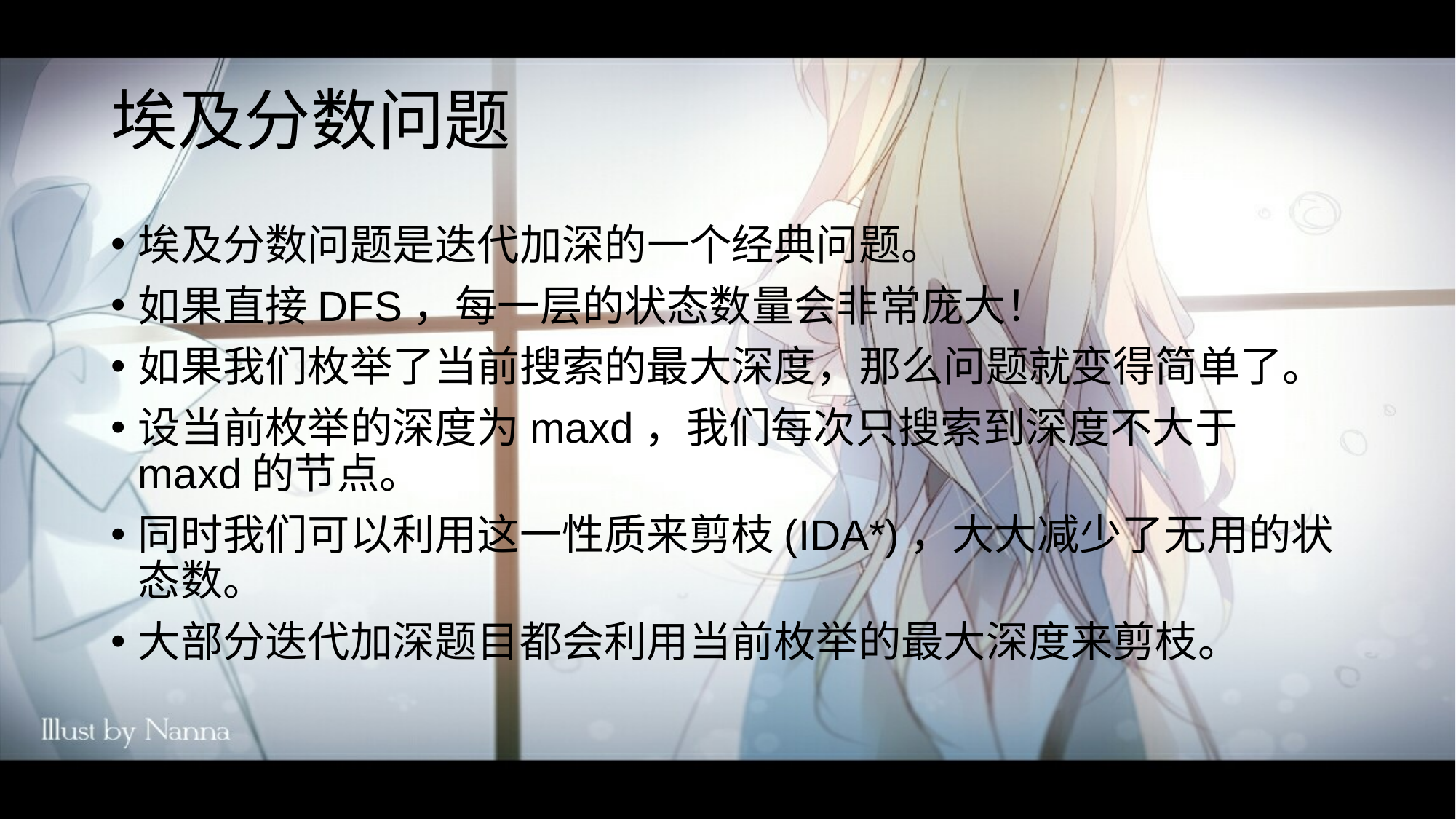

# 埃及分数问题
埃及分数问题是迭代加深的一个经典问题。
如果直接DFS，每一层的状态数量会非常庞大！
如果我们枚举了当前搜索的最大深度，那么问题就变得简单了。
设当前枚举的深度为maxd，我们每次只搜索到深度不大于maxd的节点。
同时我们可以利用这一性质来剪枝(IDA*)，大大减少了无用的状态数。
大部分迭代加深题目都会利用当前枚举的最大深度来剪枝。